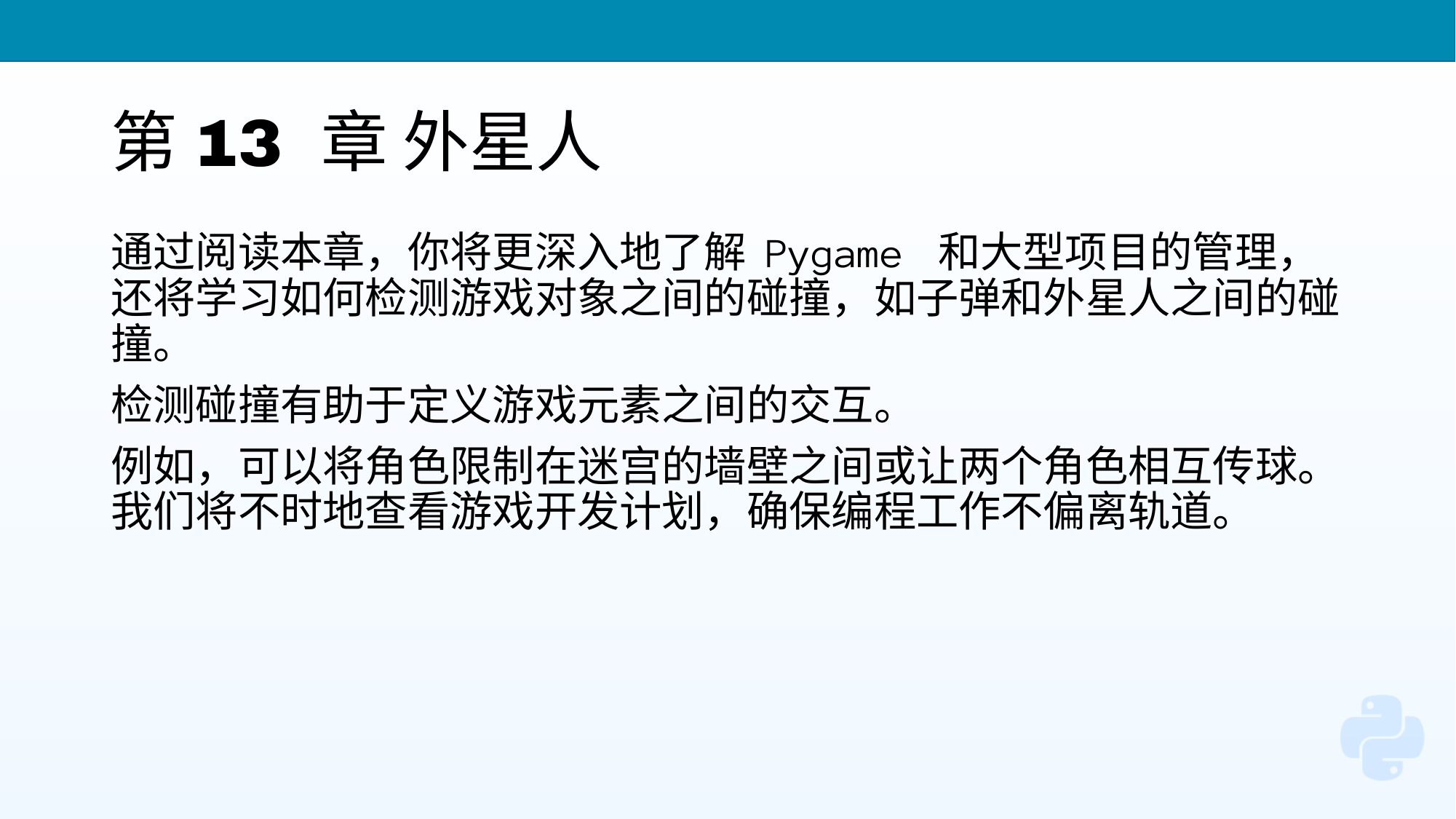

# 第13 章 外星人
通过阅读本章，你将更深入地了解 Pygame 和大型项目的管理，还将学习如何检测游戏对象之间的碰撞，如子弹和外星人之间的碰撞。
检测碰撞有助于定义游戏元素之间的交互。
例如，可以将角色限制在迷宫的墙壁之间或让两个角色相互传球。我们将不时地查看游戏开发计划，确保编程工作不偏离轨道。